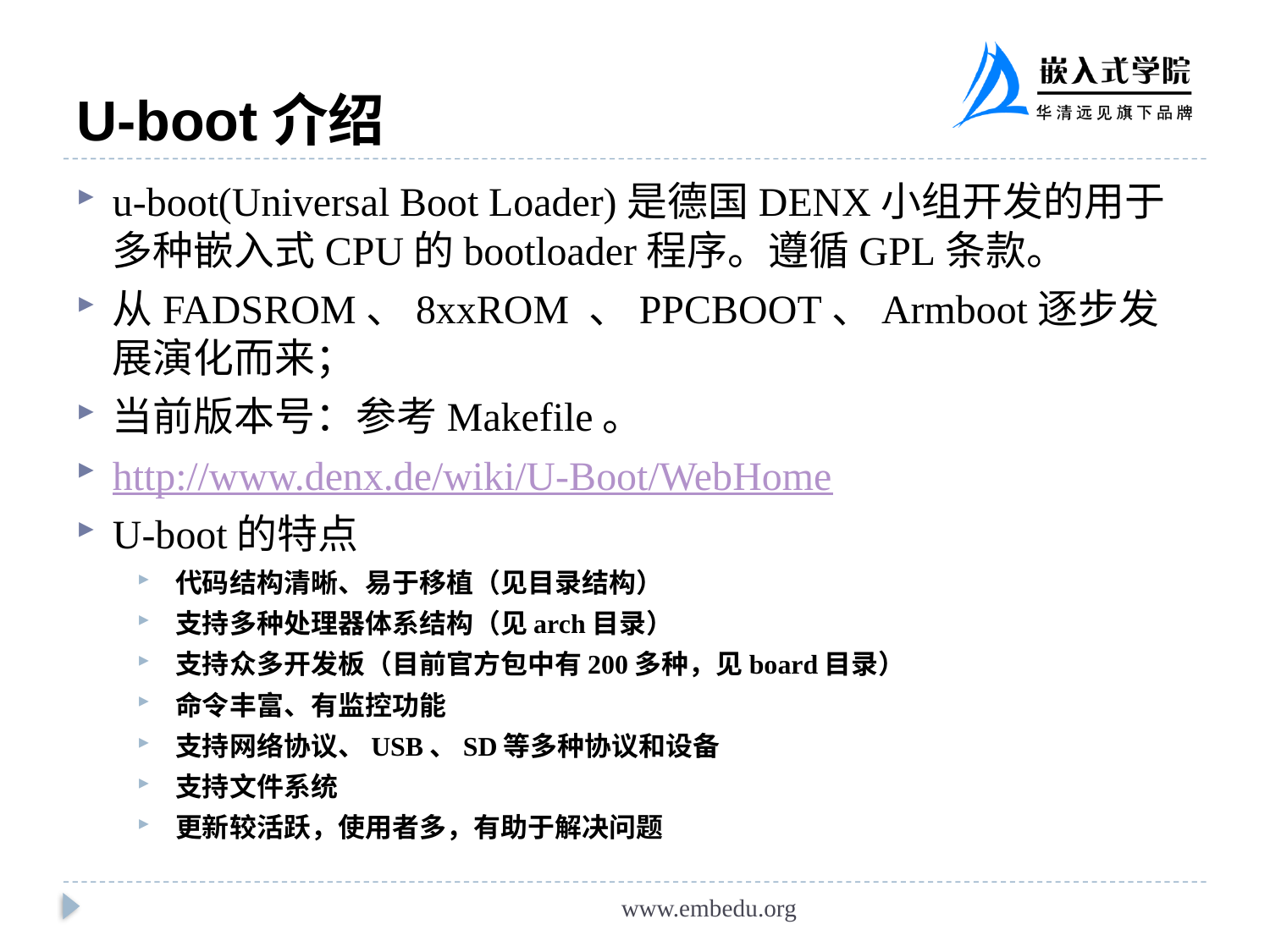

# U-boot介绍
u-boot(Universal Boot Loader)是德国DENX小组开发的用于多种嵌入式CPU的bootloader程序。遵循GPL条款。
从FADSROM、8xxROM 、PPCBOOT、Armboot逐步发展演化而来；
当前版本号：参考Makefile。
http://www.denx.de/wiki/U-Boot/WebHome
U-boot的特点
代码结构清晰、易于移植（见目录结构）
支持多种处理器体系结构（见arch目录）
支持众多开发板（目前官方包中有200多种，见board目录）
命令丰富、有监控功能
支持网络协议、USB、SD等多种协议和设备
支持文件系统
更新较活跃，使用者多，有助于解决问题

www.embedu.org